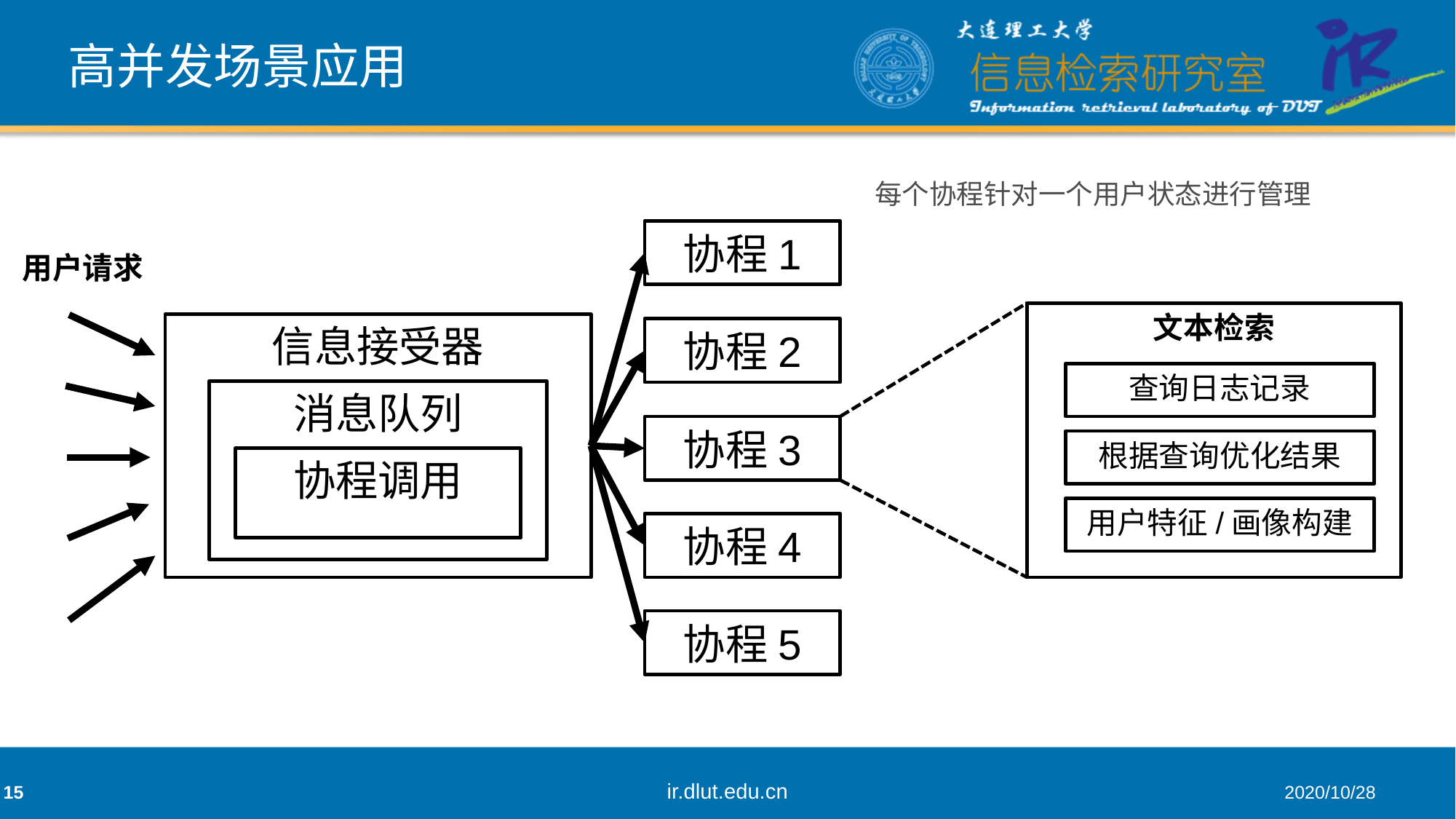

# 高并发场景应用
每个协程针对一个用户状态进行管理
协程1
用户请求
文本检索
查询日志记录
根据查询优化结果
用户特征/画像构建
信息接受器
消息队列
协程调用
协程2
协程3
协程4
协程5